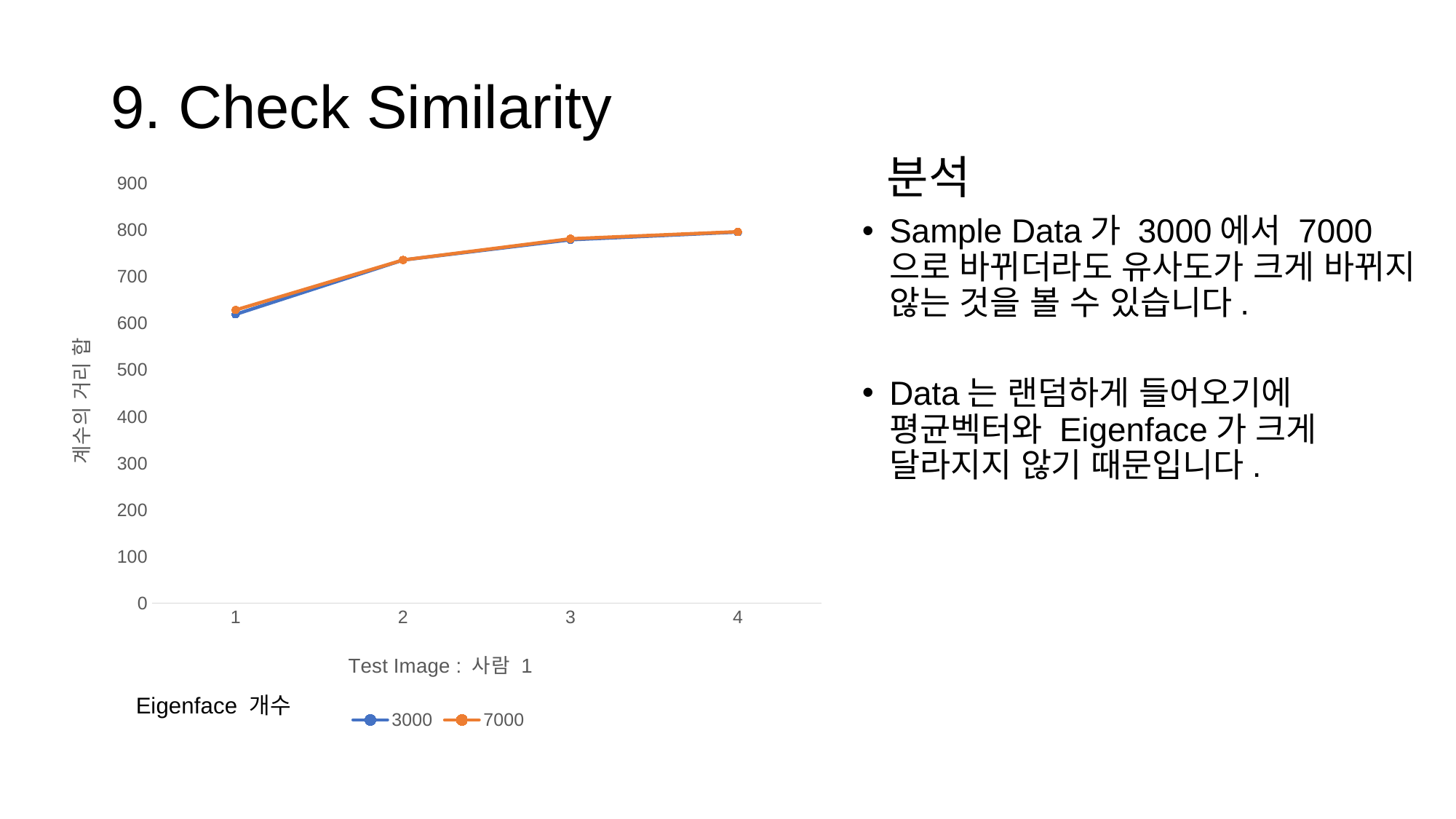

9. Check Similarity
분석

### Chart

| Category | 3000 | 7000 |
|---|---|---|
| 1 | 619.767002444767 | 629.079567124442 |
| 2 | 736.27 | 736.34747944721 |
| 3 | 779.68 | 781.779628468409 |
| 4 | 796.17 | 796.904833175154 |
Sample Data가 3000에서 7000으로 바뀌더라도 유사도가 크게 바뀌지 않는 것을 볼 수 있습니다.

Data는 랜덤하게 들어오기에 평균벡터와 Eigenface가 크게 달라지지 않기 때문입니다.

Eigenface 개수